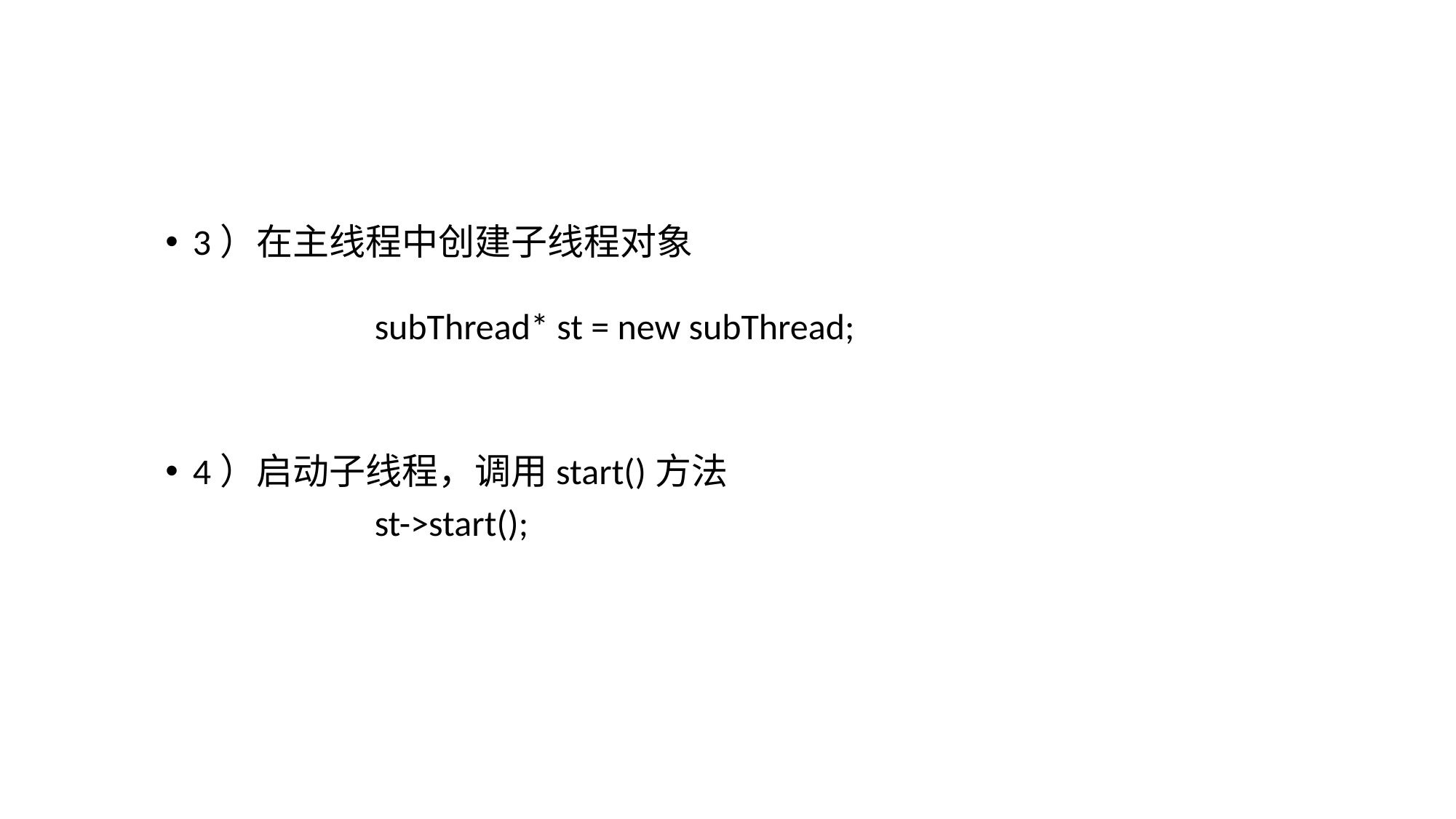

#
3）在主线程中创建子线程对象

4）启动子线程，调用start()方法
subThread* st = new subThread;
st->start();